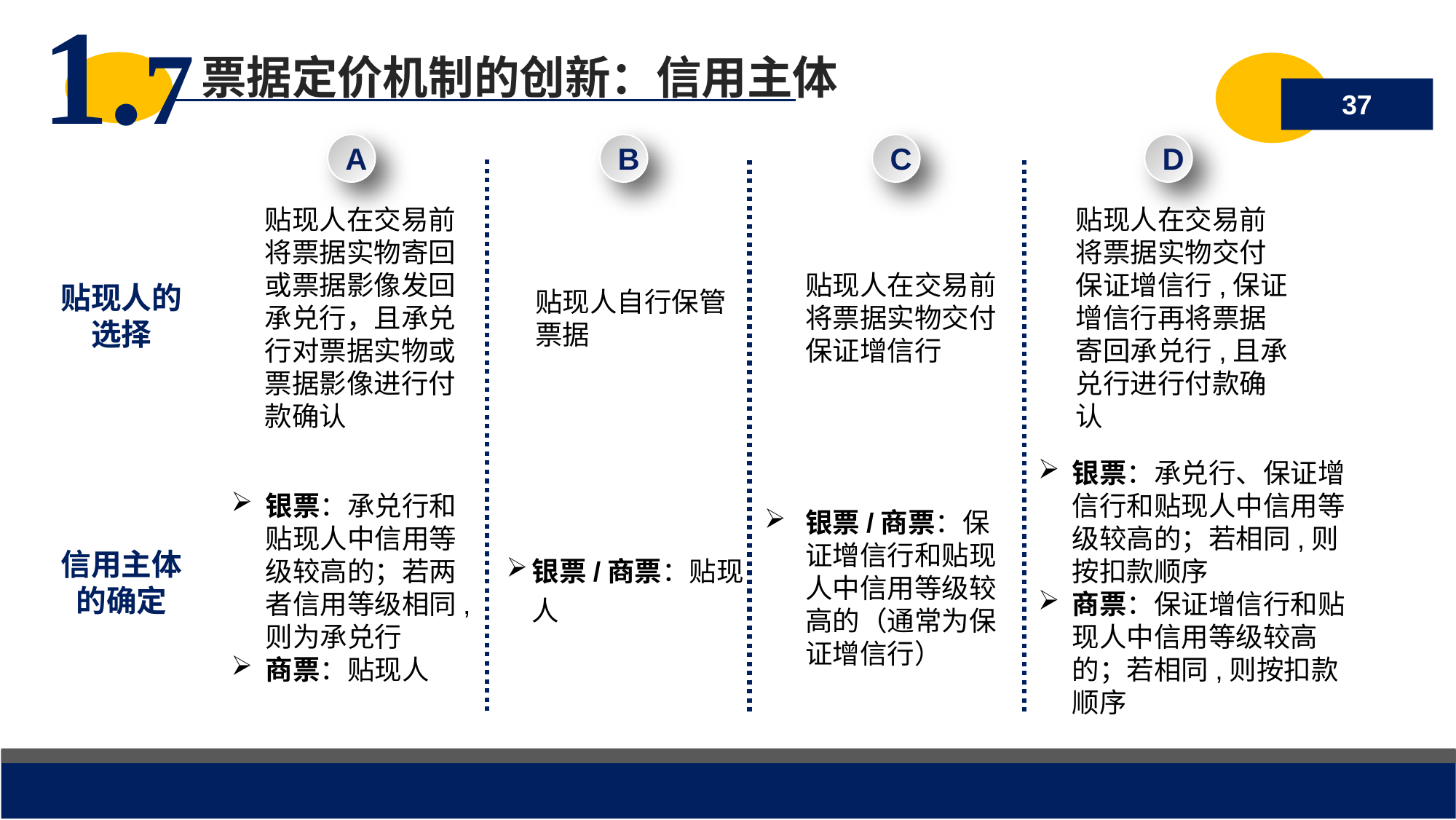

票据定价机制的创新：信用主体
1.7

37

A
B
C
D
贴现人在交易前将票据实物寄回或票据影像发回承兑行，且承兑行对票据实物或票据影像进行付款确认
贴现人自行保管票据
贴现人在交易前将票据实物交付保证增信行
贴现人在交易前将票据实物交付保证增信行,保证增信行再将票据寄回承兑行,且承兑行进行付款确认
贴现人的选择
银票：承兑行和贴现人中信用等级较高的；若两者信用等级相同,则为承兑行
商票：贴现人
银票/商票：贴现人
银票/商票：保证增信行和贴现人中信用等级较高的（通常为保证增信行）
银票：承兑行、保证增信行和贴现人中信用等级较高的；若相同,则按扣款顺序
商票：保证增信行和贴现人中信用等级较高的；若相同,则按扣款顺序
信用主体的确定

2018/7/19